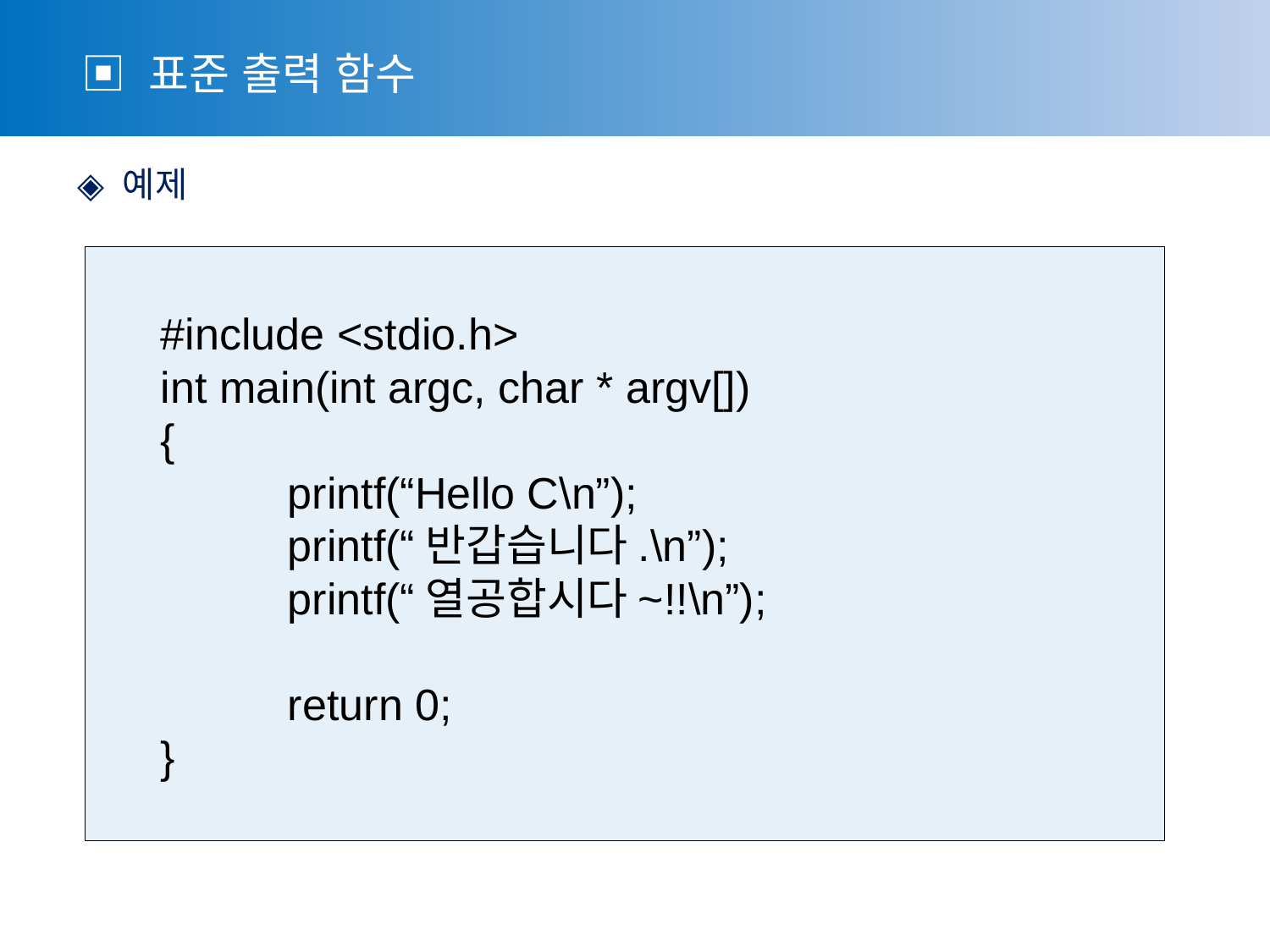

▣ 표준 출력 함수
 ◈ 예제

#include <stdio.h>
int main(int argc, char * argv[])
{
	printf(“Hello C\n”);
	printf(“반갑습니다.\n”);
	printf(“열공합시다~!!\n”);

	return 0;
}